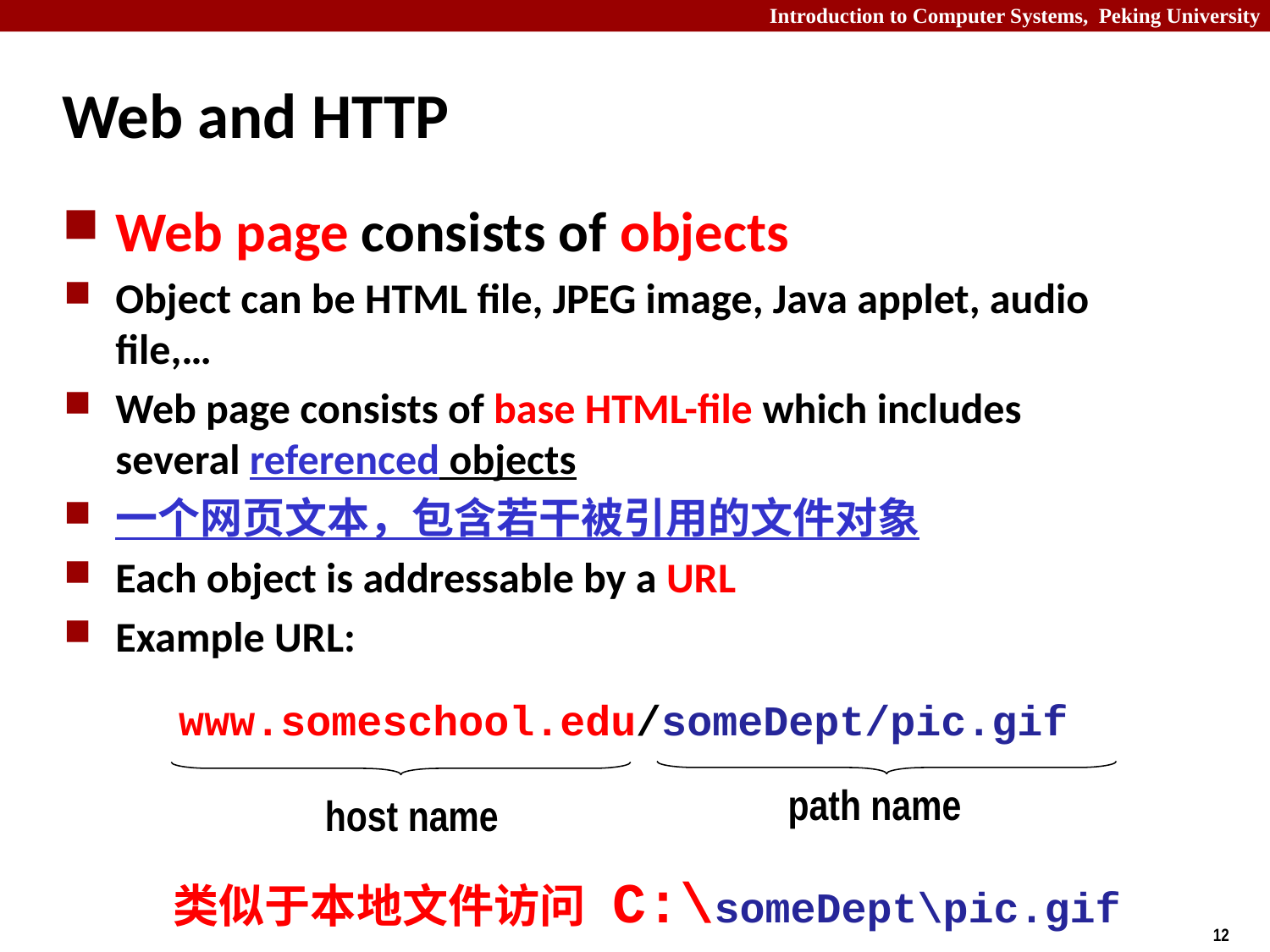

# Web and HTTP
Web page consists of objects
Object can be HTML file, JPEG image, Java applet, audio file,…
Web page consists of base HTML-file which includes several referenced objects
一个网页文本，包含若干被引用的文件对象
Each object is addressable by a URL
Example URL:

www.someschool.edu/someDept/pic.gif
path name
host name
类似于本地文件访问 C:\someDept\pic.gif